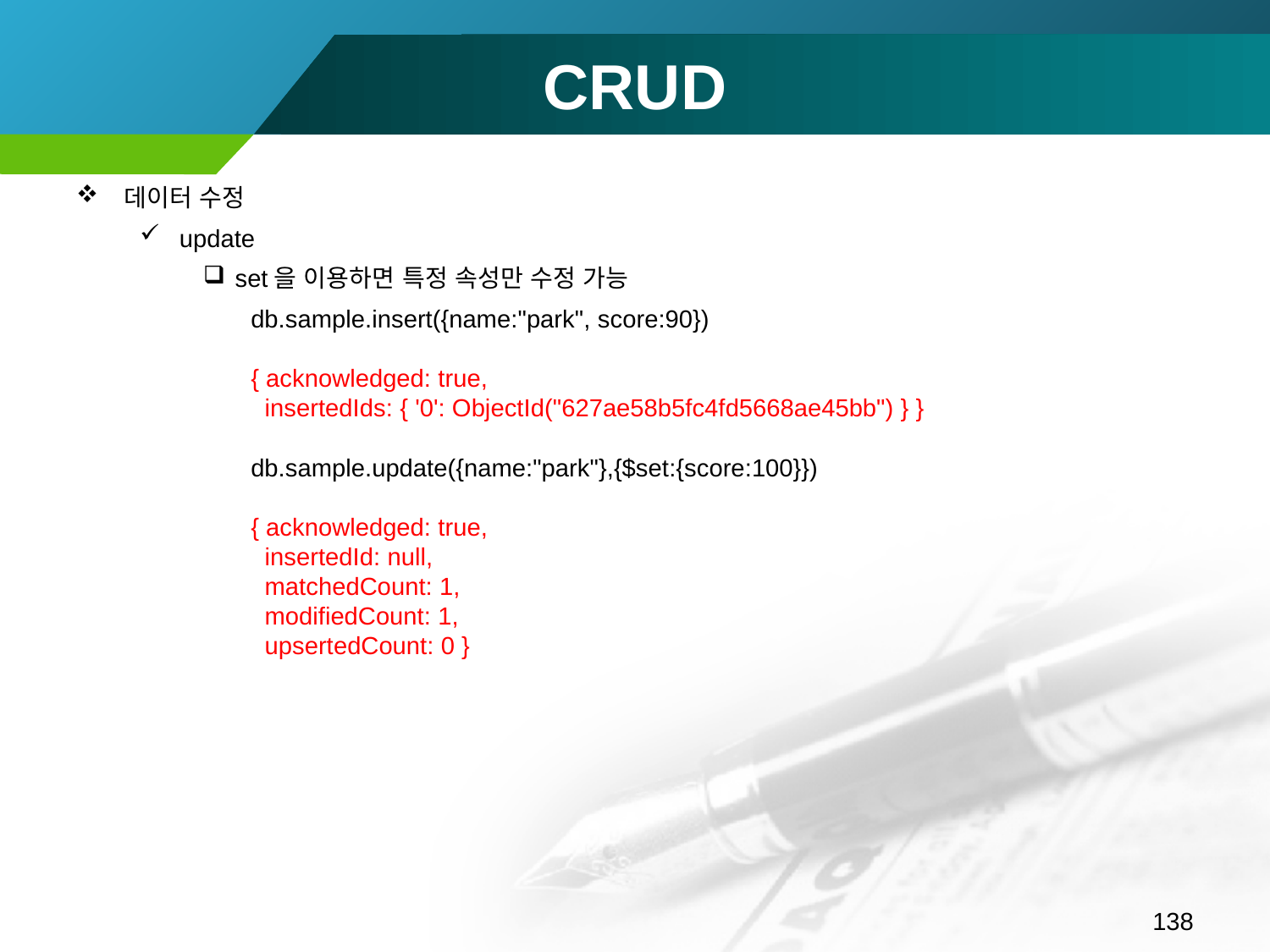

# CRUD
데이터 수정
update
set을 이용하면 특정 속성만 수정 가능
db.sample.insert({name:"park", score:90})

{ acknowledged: true,
  insertedIds: { '0': ObjectId("627ae58b5fc4fd5668ae45bb") } }

db.sample.update({name:"park"},{$set:{score:100}})

{ acknowledged: true,
  insertedId: null,
  matchedCount: 1,
  modifiedCount: 1,
  upsertedCount: 0 }
138